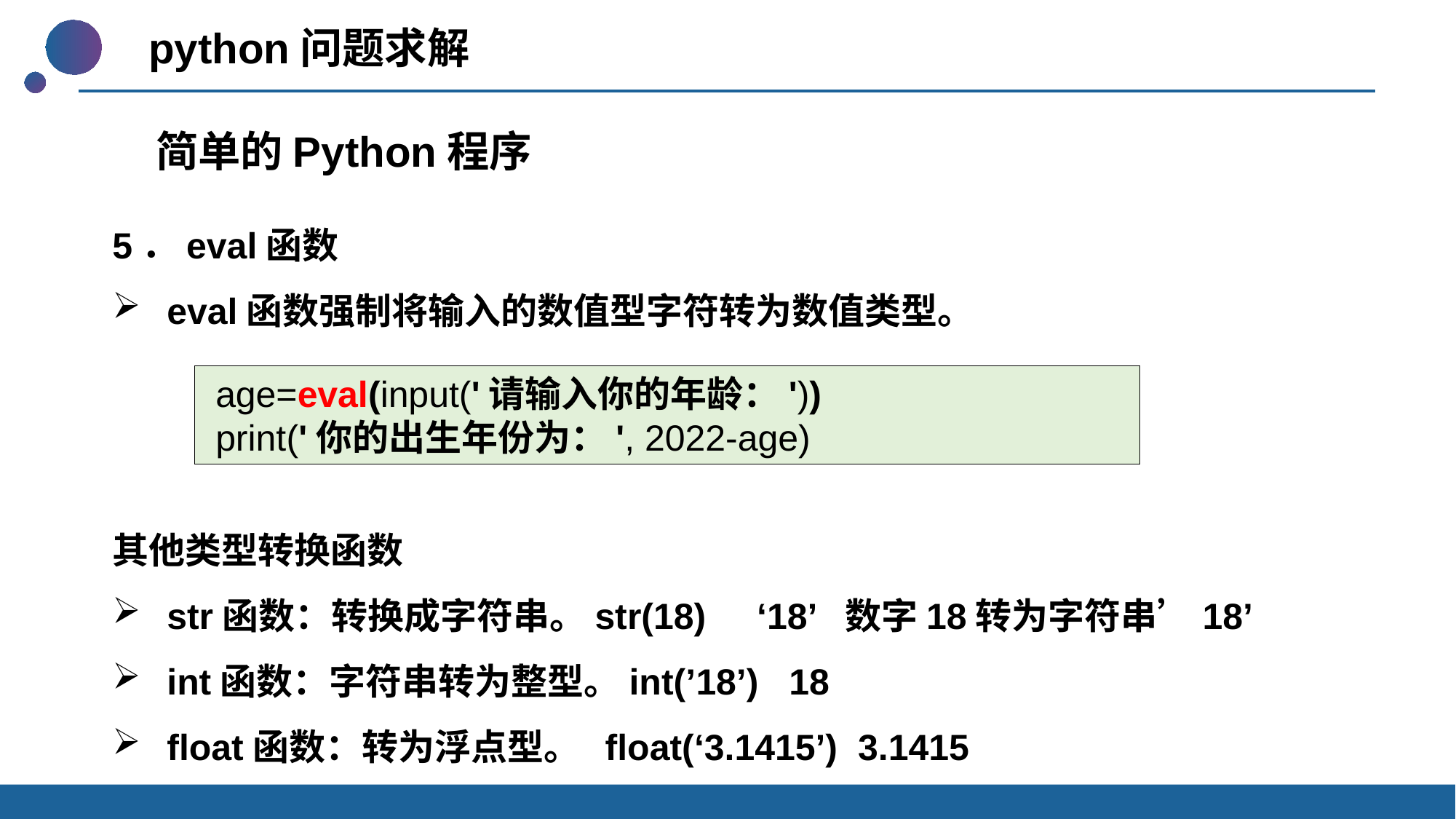

python问题求解

  简单的Python程序
5．eval函数
eval函数强制将输入的数值型字符转为数值类型。
age=eval(input('请输入你的年龄：'))
print('你的出生年份为：', 2022-age)
其他类型转换函数
str函数：转换成字符串。str(18)     ‘18’  数字18转为字符串’18’
int函数：字符串转为整型。int(’18’)   18
float函数：转为浮点型。  float(‘3.1415’)  3.1415